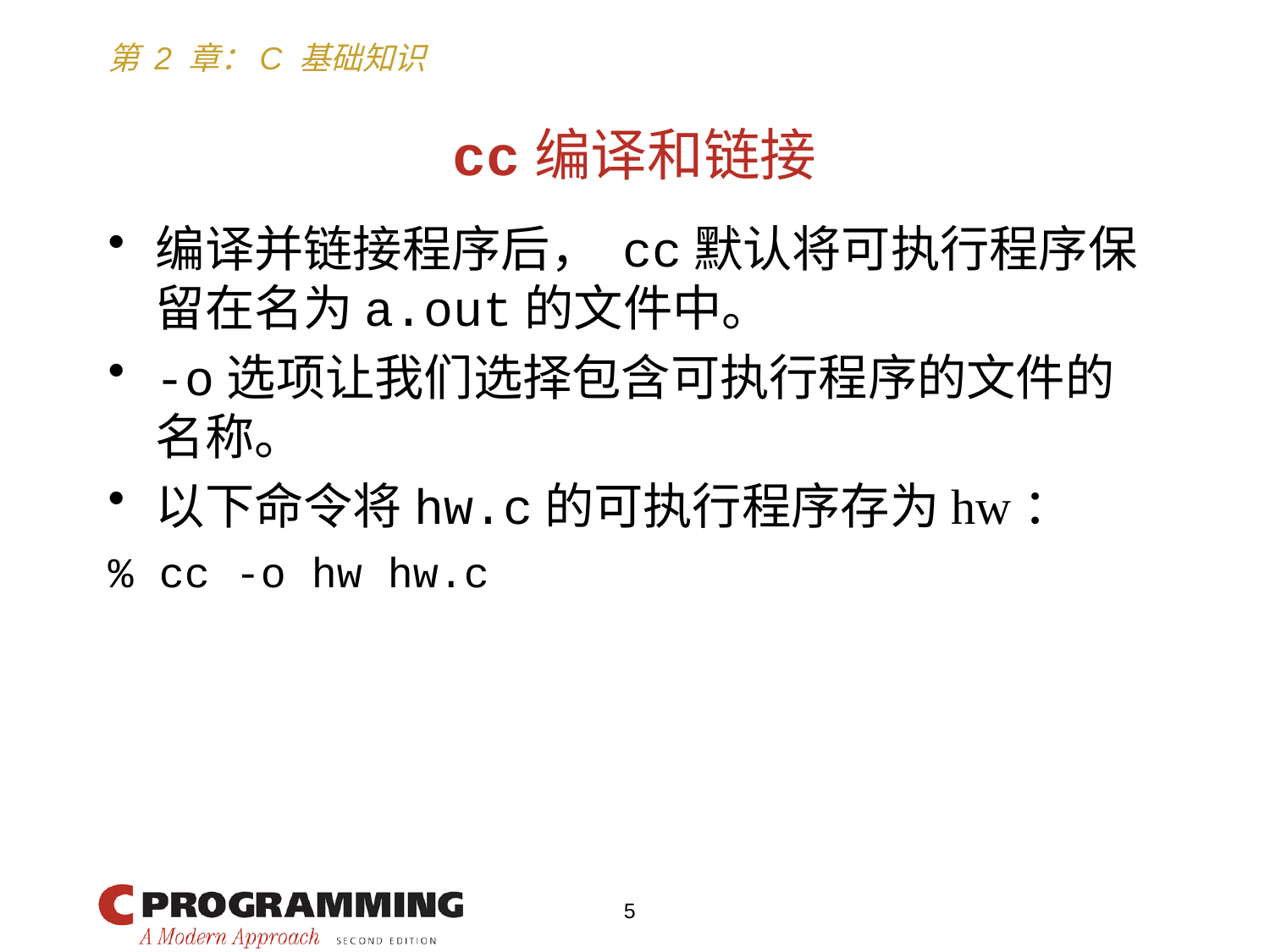

# cc编译和链接
编译并链接程序后， cc默认将可执行程序保留在名为a.out的文件中。
-o选项让我们选择包含可执行程序的文件的名称。
以下命令将hw.c的可执行程序存为hw：
% cc -o hw hw.c

5